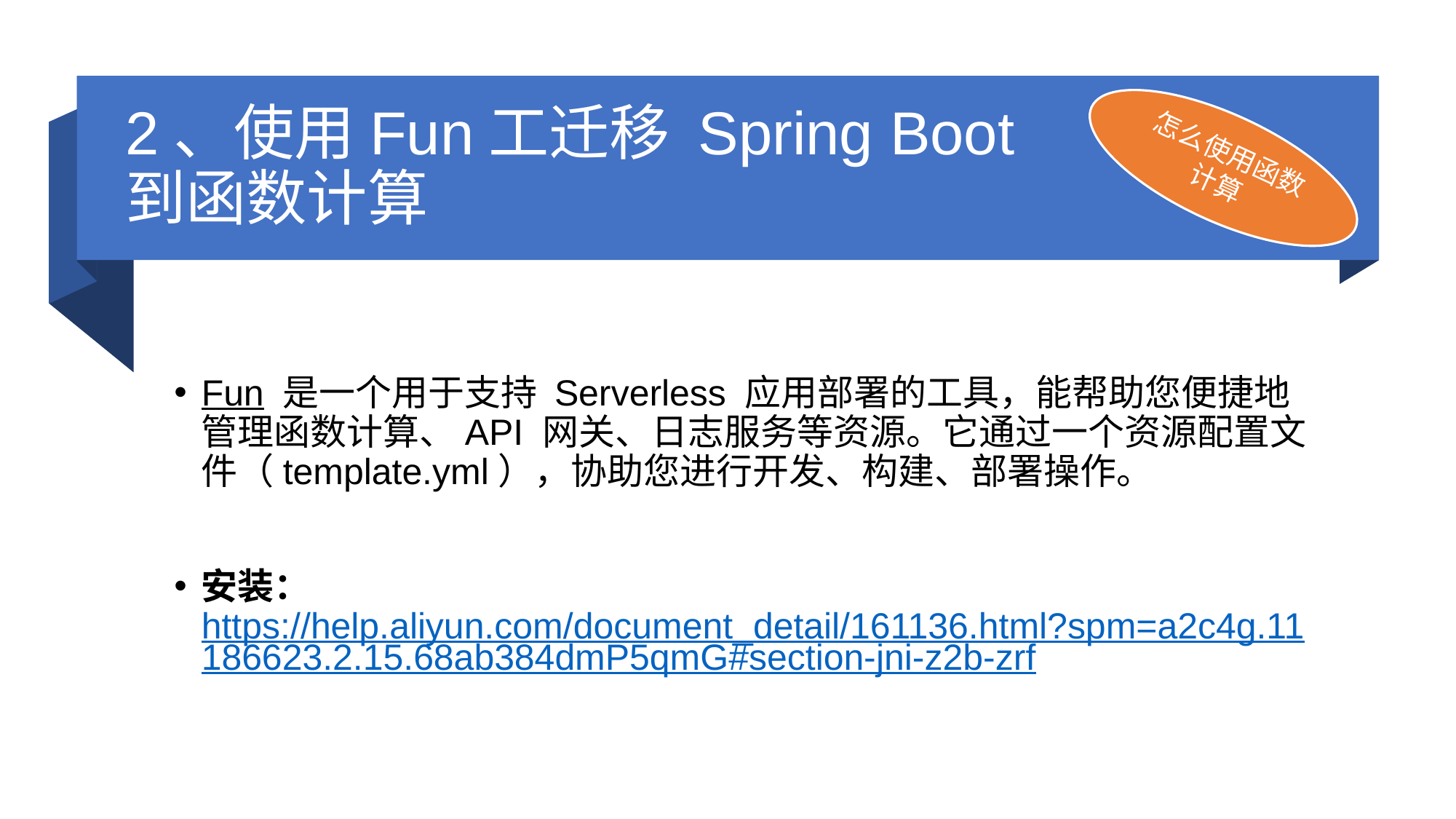

# 2、使用Fun工迁移 Spring Boot 到函数计算

怎么使用函数计算

Fun 是一个用于支持 Serverless 应用部署的工具，能帮助您便捷地管理函数计算、API 网关、日志服务等资源。它通过一个资源配置文件（template.yml），协助您进行开发、构建、部署操作。

安装：https://help.aliyun.com/document_detail/161136.html?spm=a2c4g.11186623.2.15.68ab384dmP5qmG#section-jni-z2b-zrf